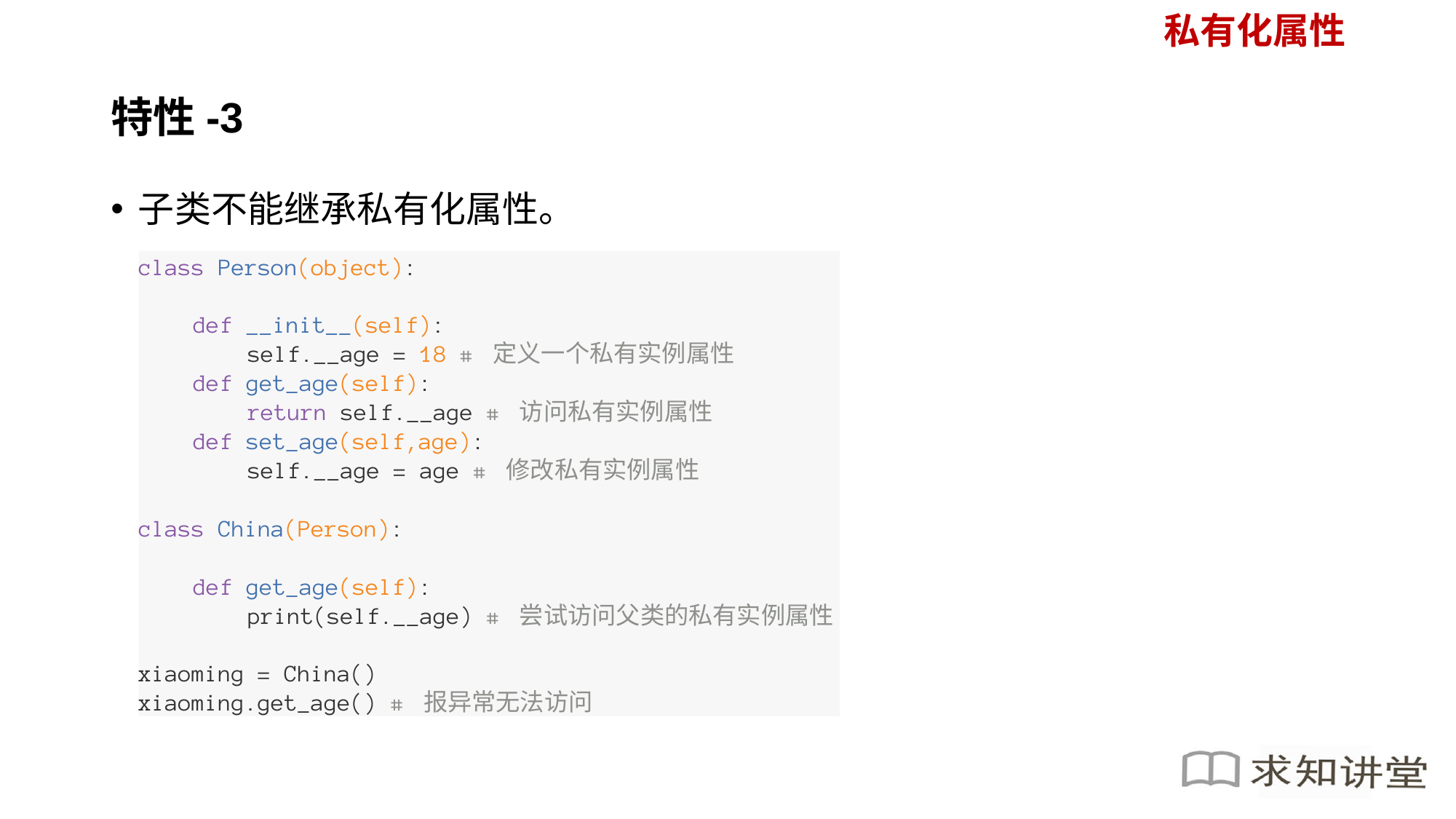

私有化属性
# 特性-3
子类不能继承私有化属性。
class Person(object):

def __init__(self):
self.__age = 18 # 定义一个私有实例属性
def get_age(self):
return self.__age # 访问私有实例属性
def set_age(self,age):
self.__age = age # 修改私有实例属性

class China(Person):

def get_age(self):
print(self.__age) # 尝试访问父类的私有实例属性

xiaoming = China()
xiaoming.get_age() # 报异常无法访问